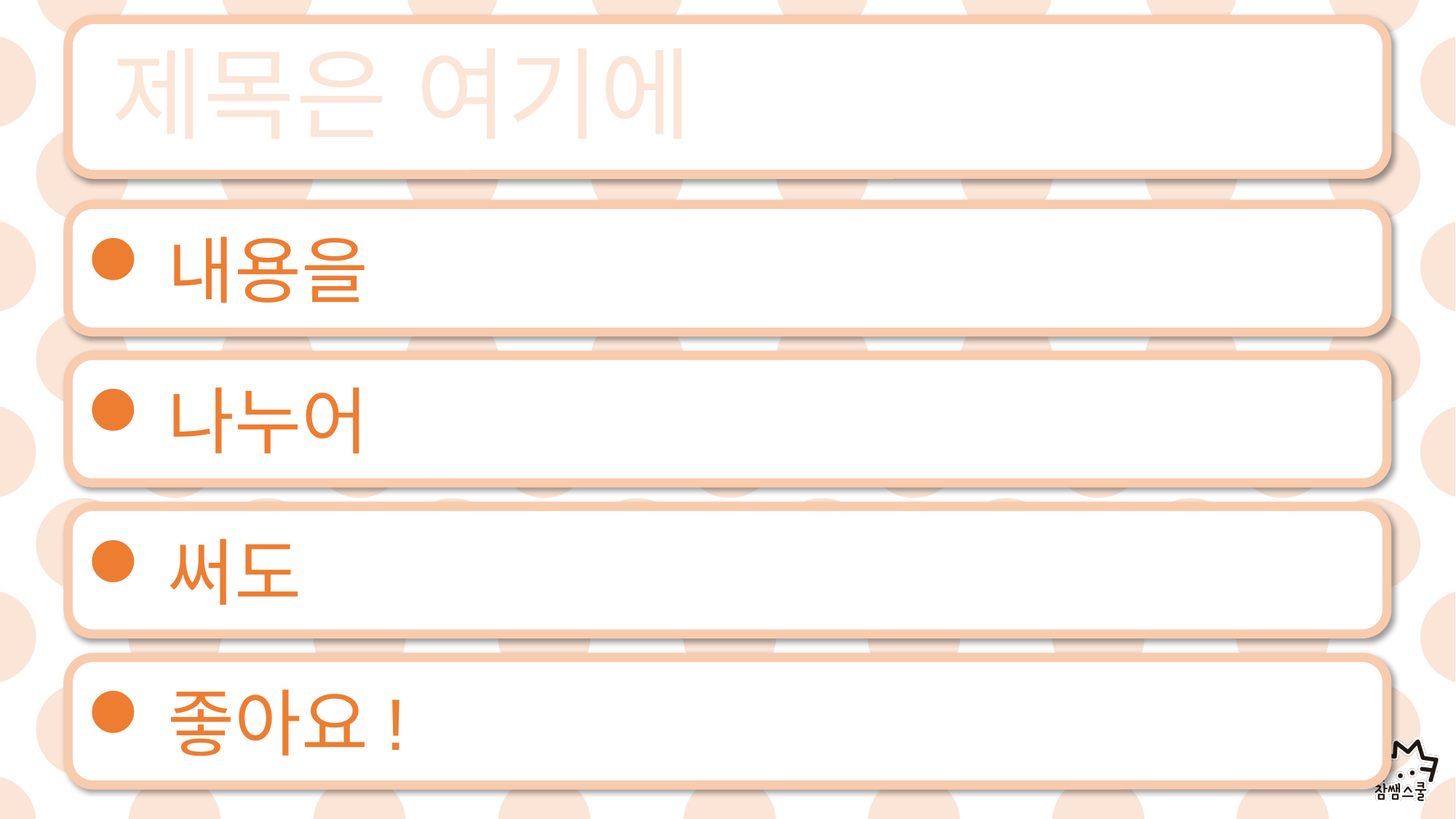

# 제목은 여기에
내용을
나누어
써도
좋아요!